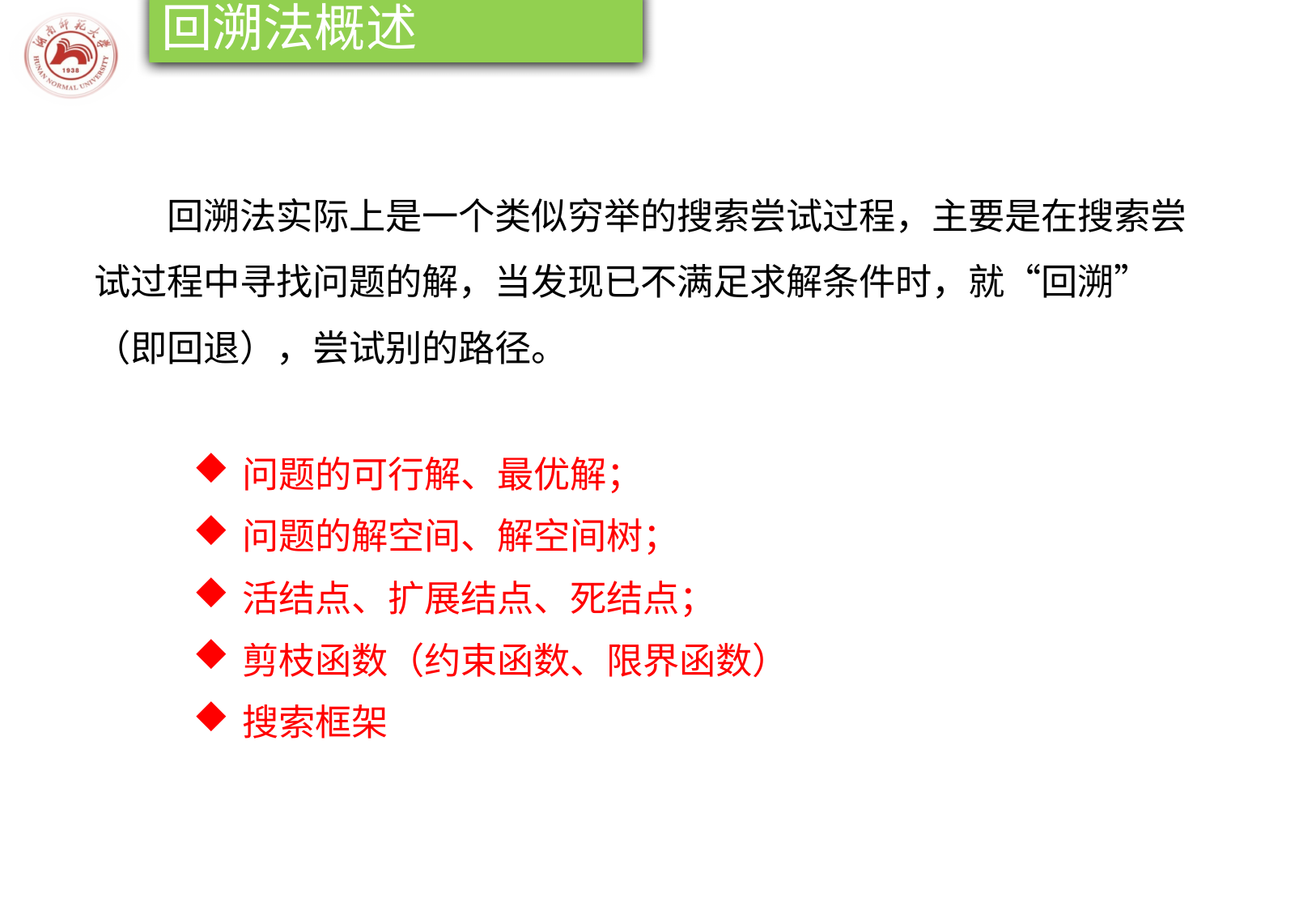

回溯法概述
　　回溯法实际上是一个类似穷举的搜索尝试过程，主要是在搜索尝试过程中寻找问题的解，当发现已不满足求解条件时，就“回溯”（即回退），尝试别的路径。
问题的可行解、最优解；
问题的解空间、解空间树；
活结点、扩展结点、死结点；
剪枝函数（约束函数、限界函数）
搜索框架